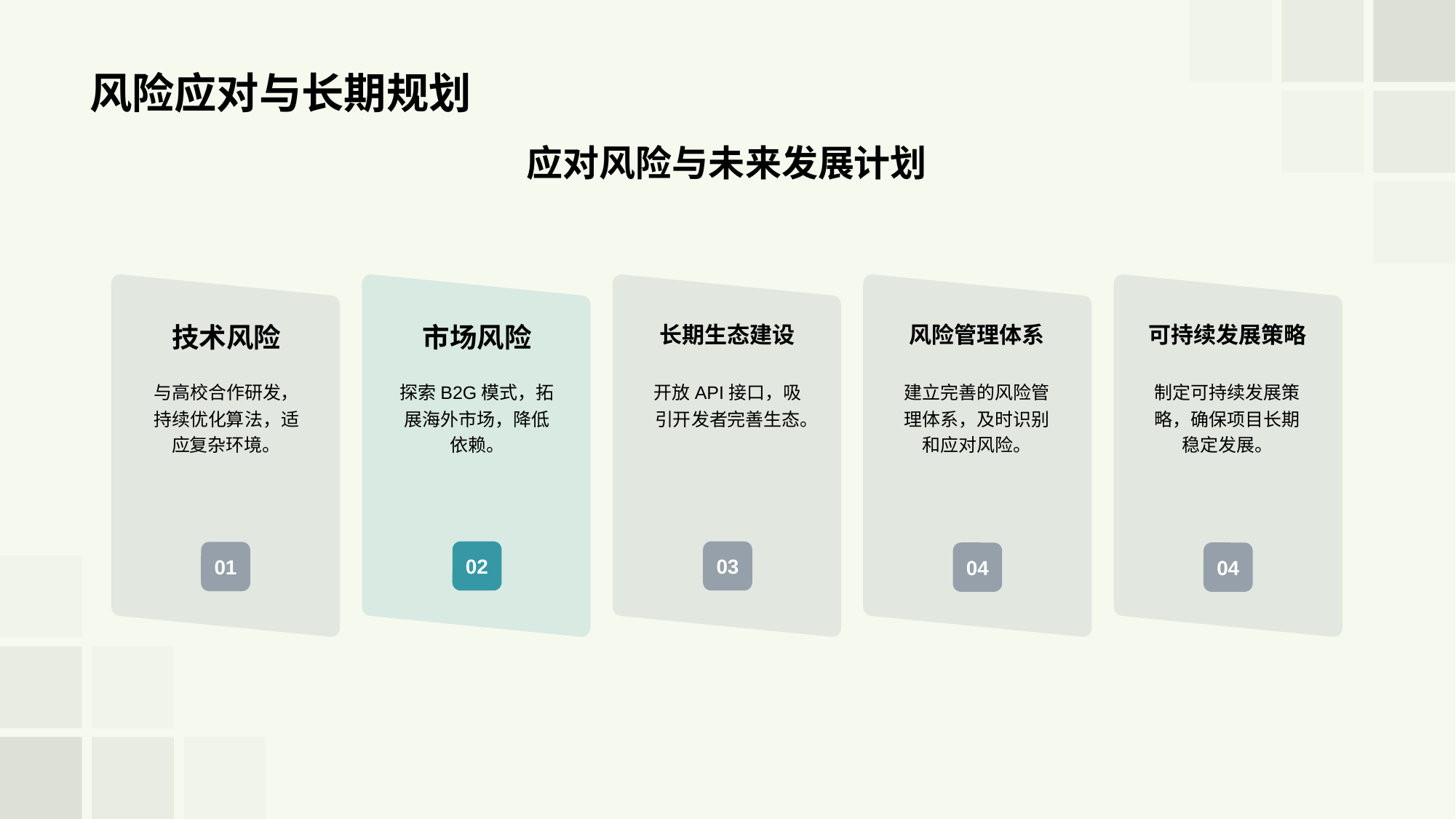

应对风险与未来发展计划

技术风险
与高校合作研发，持续优化算法，适应复杂环境。
01

市场风险
探索B2G模式，拓展海外市场，降低依赖。
02

长期生态建设
开放API接口，吸引开发者完善生态。
03

风险管理体系
建立完善的风险管理体系，及时识别和应对风险。
04

可持续发展策略
制定可持续发展策略，确保项目长期稳定发展。
04

# 风险应对与长期规划